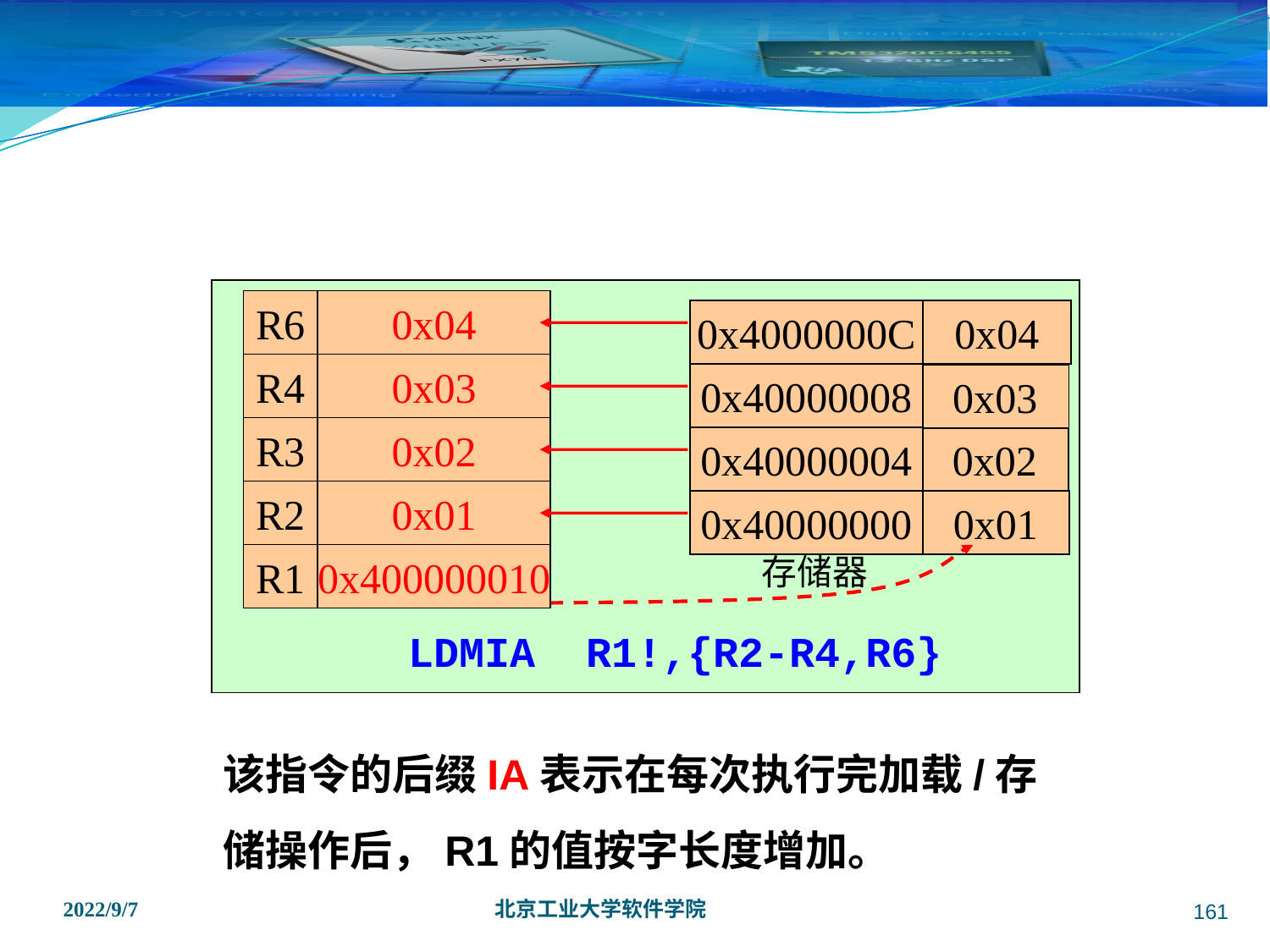

#

R6
0x??
0x04
0x4000000C
R4
0x??
0x40000008
0x03
R3
0x??
0x40000004
0x02
R2
0x??
0x40000000
0x01
存储器
R1
0x40000000
0x04
0x03
0x02
0x01

0x400000010

LDMIA  R1!,{R2-R4,R6}
该指令的后缀IA表示在每次执行完加载/存储操作后，R1的值按字长度增加。